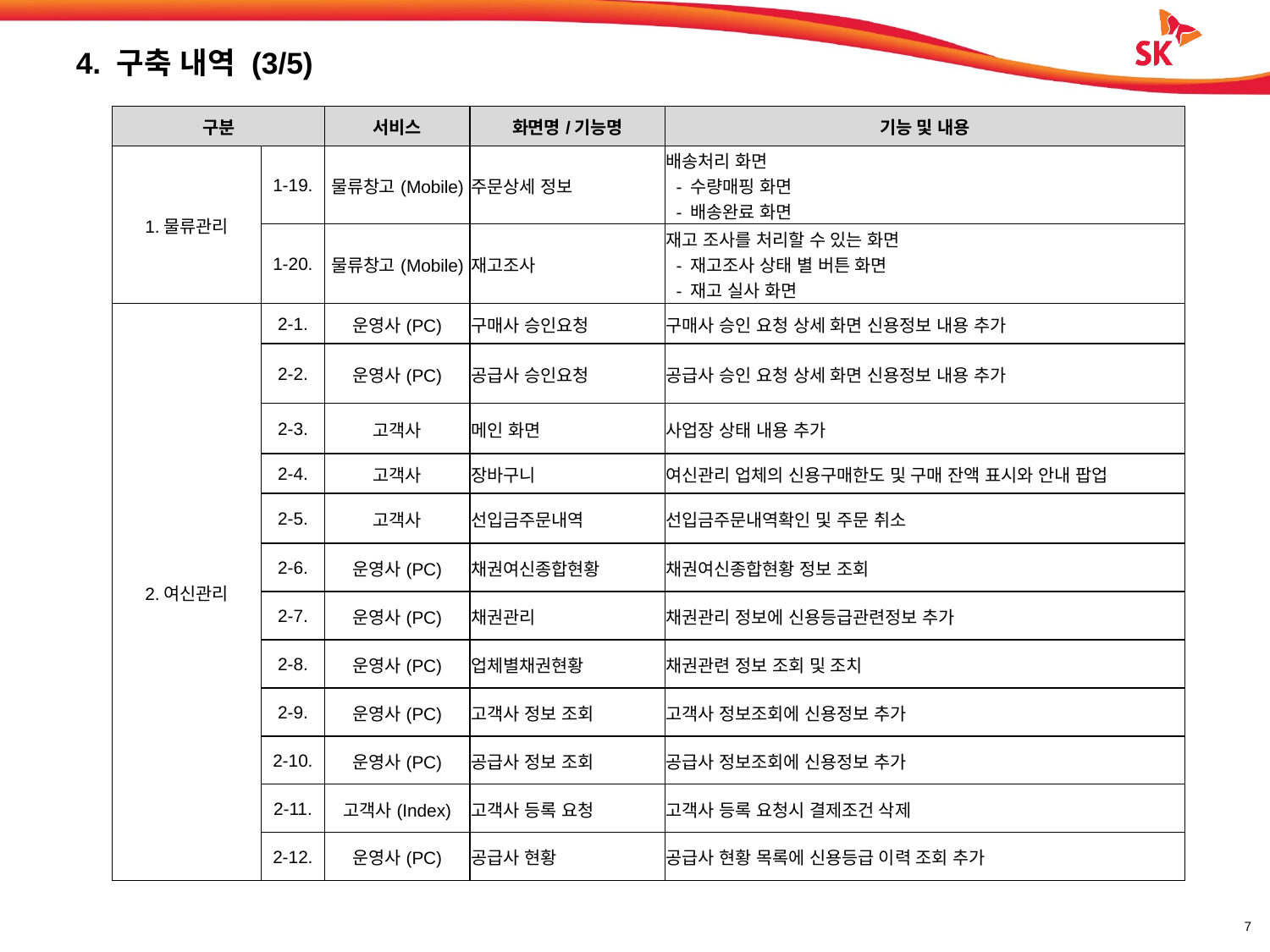

# 4. 구축 내역 (3/5)
| 구분 |  | 서비스 | 화면명/기능명 | 기능 및 내용 |
| --- | --- | --- | --- | --- |
| 1.물류관리 | 1-19. | 물류창고(Mobile) | 주문상세 정보 | 배송처리 화면 - 수량매핑 화면 - 배송완료 화면 |
|  | 1-20. | 물류창고(Mobile) | 재고조사 | 재고 조사를 처리할 수 있는 화면 - 재고조사 상태 별 버튼 화면 - 재고 실사 화면 |
| 2.여신관리 | 2-1. | 운영사(PC) | 구매사 승인요청 | 구매사 승인 요청 상세 화면 신용정보 내용 추가 |
|  | 2-2. | 운영사(PC) | 공급사 승인요청 | 공급사 승인 요청 상세 화면 신용정보 내용 추가 |
|  | 2-3. | 고객사 | 메인 화면 | 사업장 상태 내용 추가 |
|  | 2-4. | 고객사 | 장바구니 | 여신관리 업체의 신용구매한도 및 구매 잔액 표시와 안내 팝업 |
|  | 2-5. | 고객사 | 선입금주문내역 | 선입금주문내역확인 및 주문 취소 |
|  | 2-6. | 운영사(PC) | 채권여신종합현황 | 채권여신종합현황 정보 조회 |
|  | 2-7. | 운영사(PC) | 채권관리 | 채권관리 정보에 신용등급관련정보 추가 |
|  | 2-8. | 운영사(PC) | 업체별채권현황 | 채권관련 정보 조회 및 조치 |
|  | 2-9. | 운영사(PC) | 고객사 정보 조회 | 고객사 정보조회에 신용정보 추가 |
|  | 2-10. | 운영사(PC) | 공급사 정보 조회 | 공급사 정보조회에 신용정보 추가 |
|  | 2-11. | 고객사(Index) | 고객사 등록 요청 | 고객사 등록 요청시 결제조건 삭제 |
|  | 2-12. | 운영사(PC) | 공급사 현황 | 공급사 현황 목록에 신용등급 이력 조회 추가 |